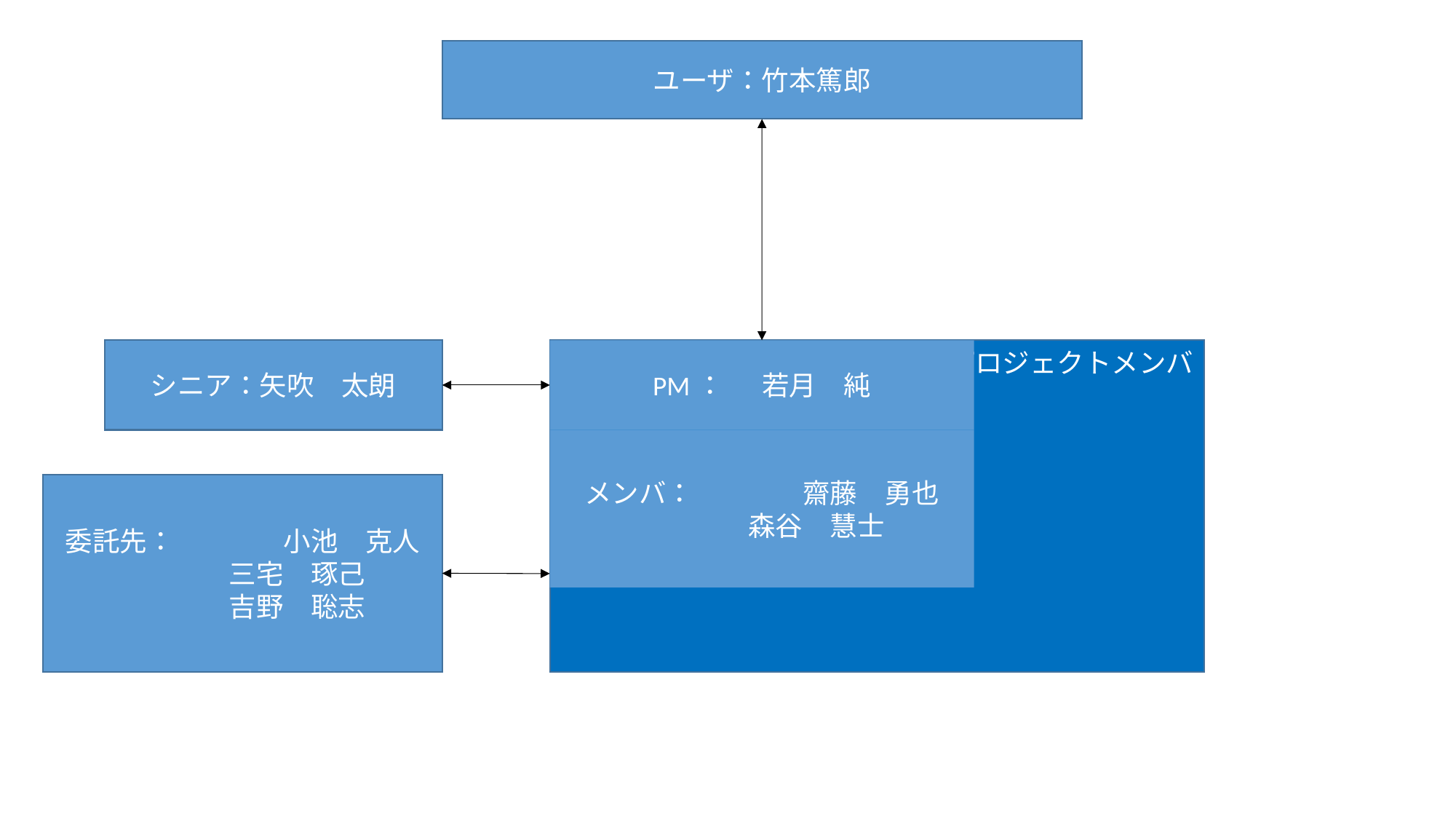

ユーザ：竹本篤郎
シニア：矢吹　太朗
プロジェクトメンバ
PM：	若月　純
メンバ：	齋藤　勇也
	森谷　慧士
委託先：	小池　克人
	三宅　琢己
	吉野　聡志